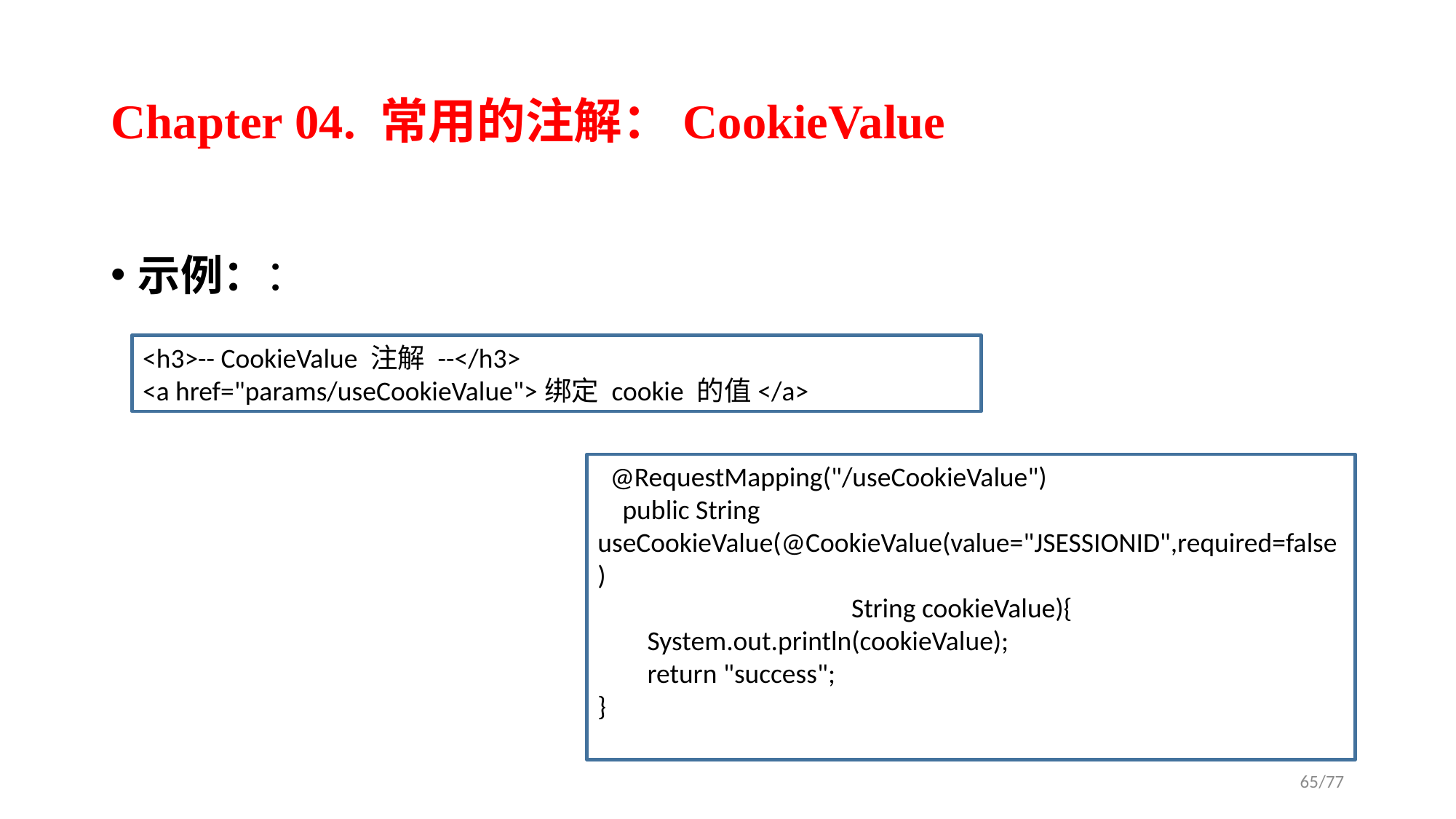

# Chapter 04. 常用的注解：CookieValue
示例：：

<h3>-- CookieValue 注解 --</h3>
<a href="params/useCookieValue">绑定 cookie 的值</a>
  @RequestMapping("/useCookieValue")
    public String useCookieValue(@CookieValue(value="JSESSIONID",required=false)
                                         String cookieValue){
        System.out.println(cookieValue);
        return "success";
}

65